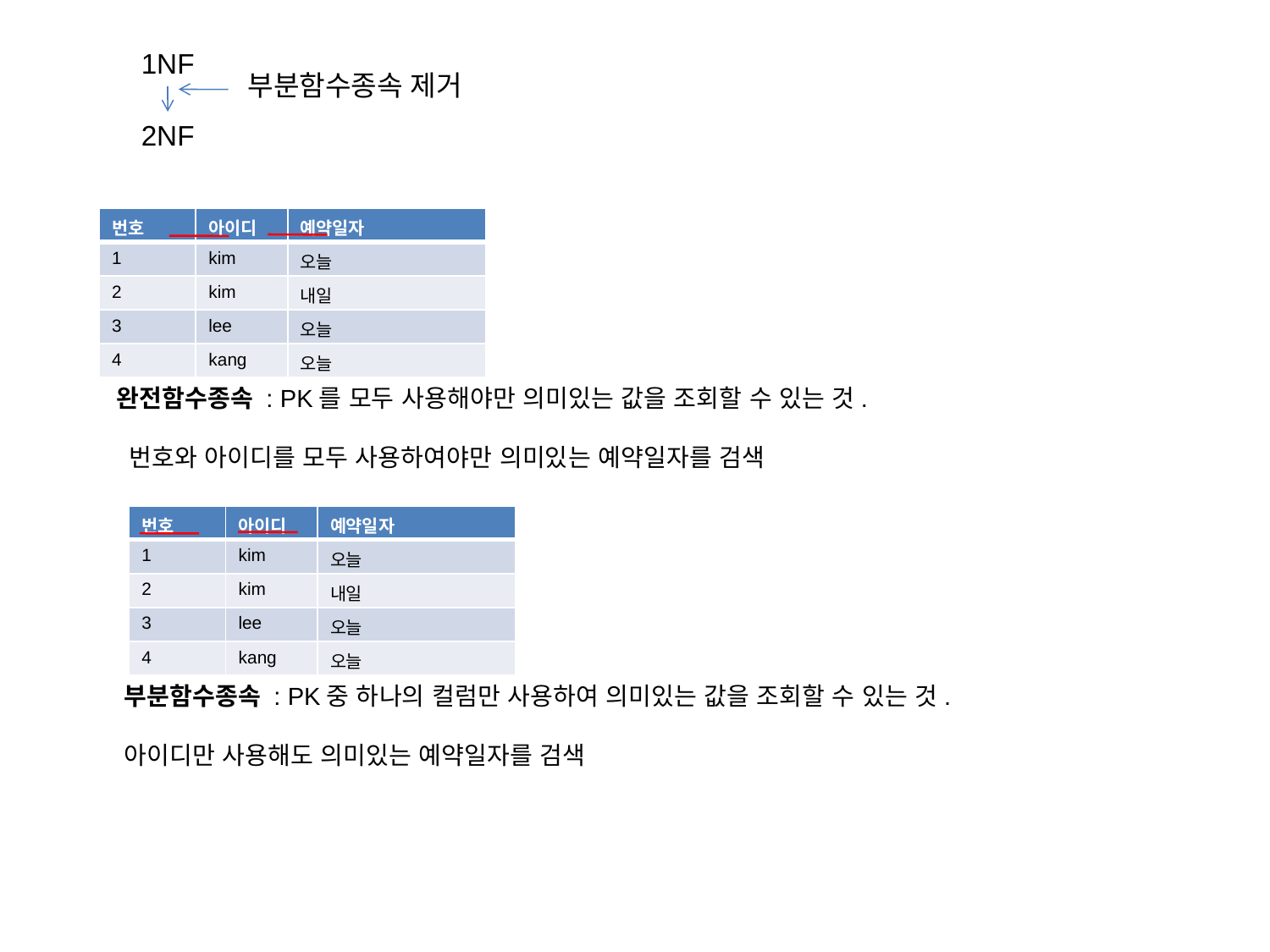

1NF
부분함수종속 제거
2NF
| 번호 | 아이디 | 예약일자 |
| --- | --- | --- |
| 1 | kim | 오늘 |
| 2 | kim | 내일 |
| 3 | lee | 오늘 |
| 4 | kang | 오늘 |
완전함수종속 : PK를 모두 사용해야만 의미있는 값을 조회할 수 있는 것.

 번호와 아이디를 모두 사용하여야만 의미있는 예약일자를 검색
| 번호 | 아이디 | 예약일자 |
| --- | --- | --- |
| 1 | kim | 오늘 |
| 2 | kim | 내일 |
| 3 | lee | 오늘 |
| 4 | kang | 오늘 |
부분함수종속 : PK중 하나의 컬럼만 사용하여 의미있는 값을 조회할 수 있는 것.

아이디만 사용해도 의미있는 예약일자를 검색